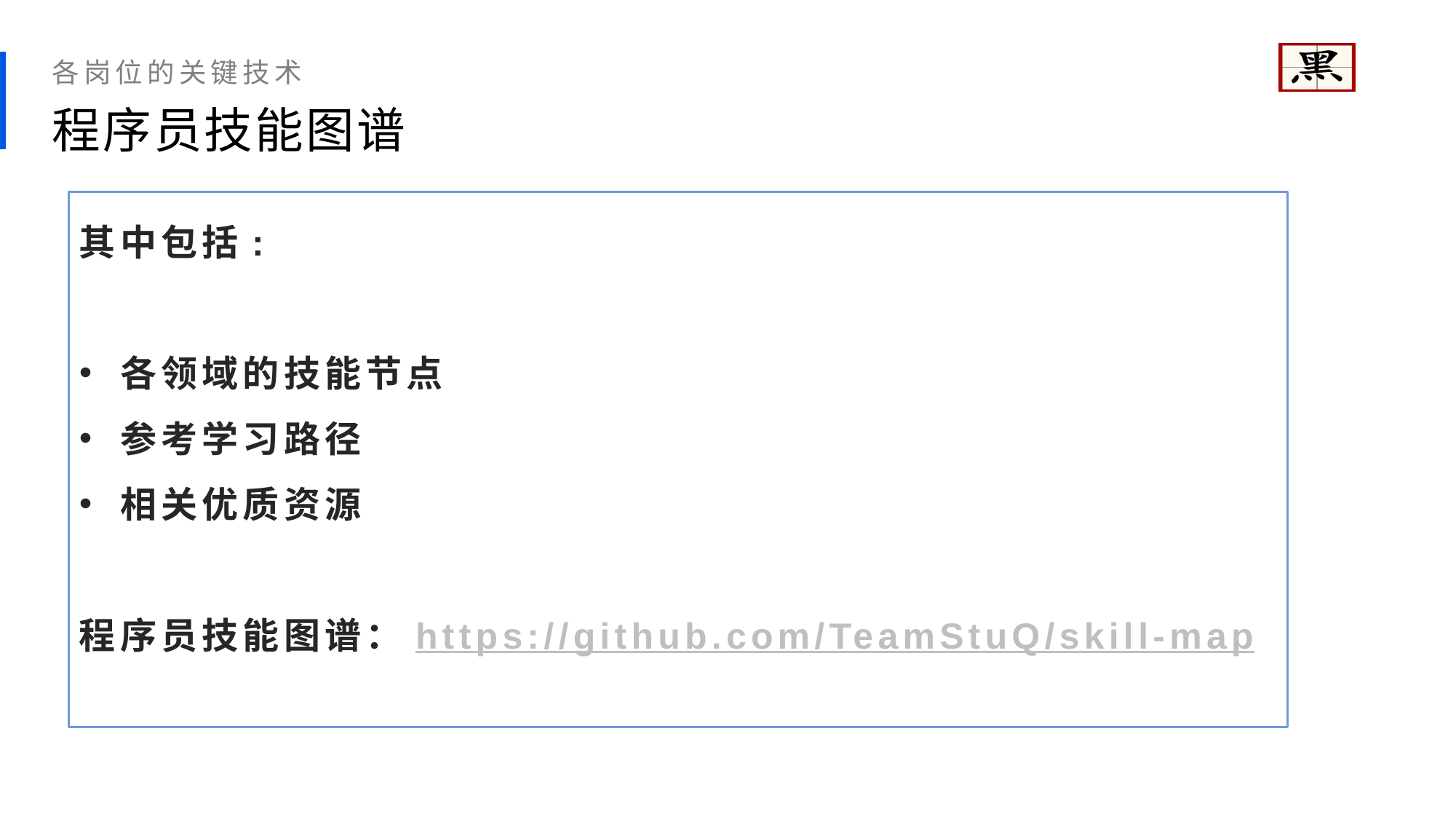

各岗位的关键技术

程序员技能图谱
其中包括:

各领域的技能节点
参考学习路径
相关优质资源

程序员技能图谱：https://github.com/TeamStuQ/skill-map